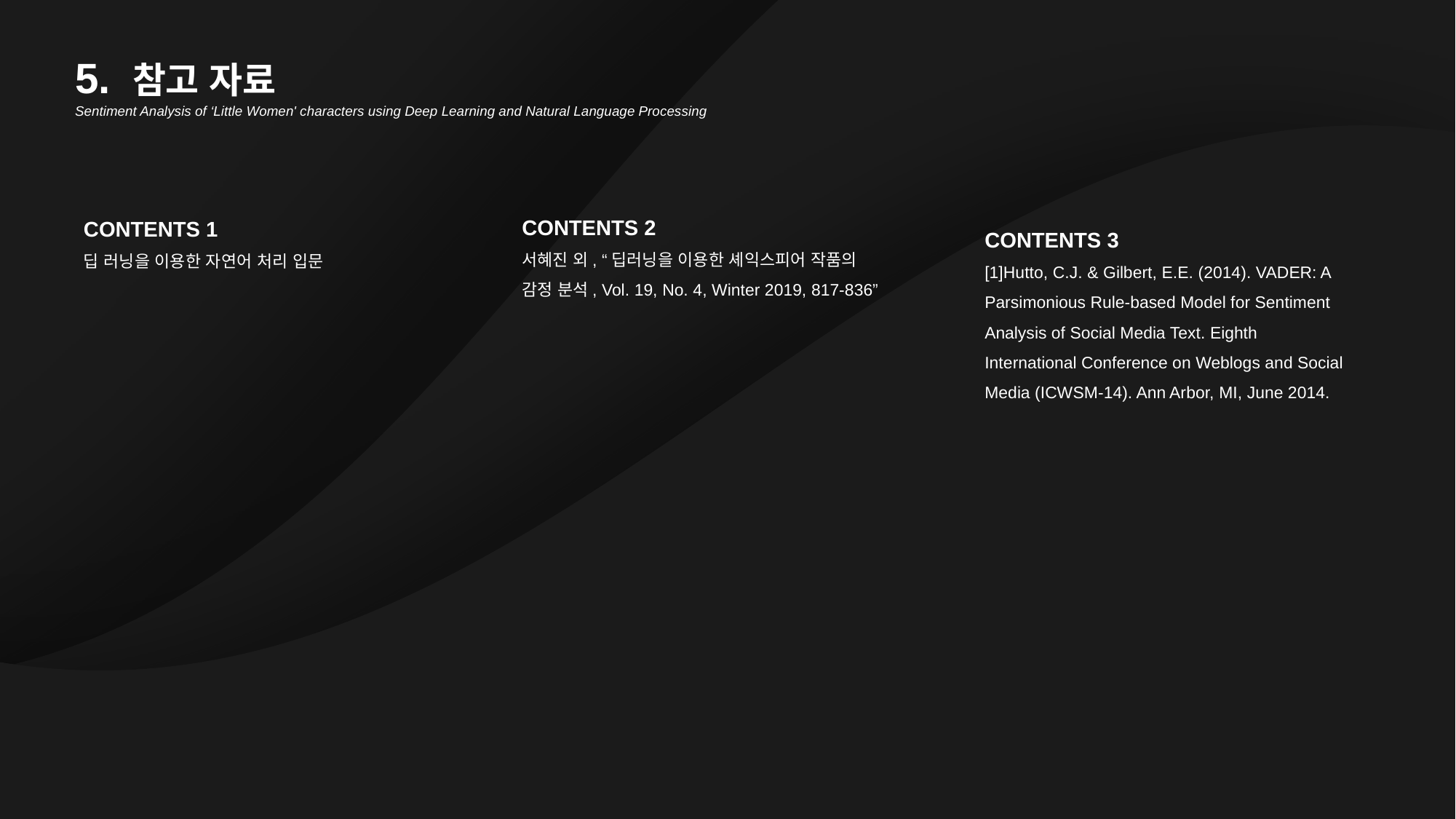

5. 참고 자료
Sentiment Analysis of ‘Little Women' characters using Deep Learning and Natural Language Processing

CONTENTS 1
딥 러닝을 이용한 자연어 처리 입문
CONTENTS 2
서혜진 외, “딥러닝을 이용한 셰익스피어 작품의 감정 분석, Vol. 19, No. 4, Winter 2019, 817-836”
CONTENTS 3
[1]Hutto, C.J. & Gilbert, E.E. (2014). VADER: A Parsimonious Rule-based Model for Sentiment Analysis of Social Media Text. Eighth International Conference on Weblogs and Social Media (ICWSM-14). Ann Arbor, MI, June 2014.